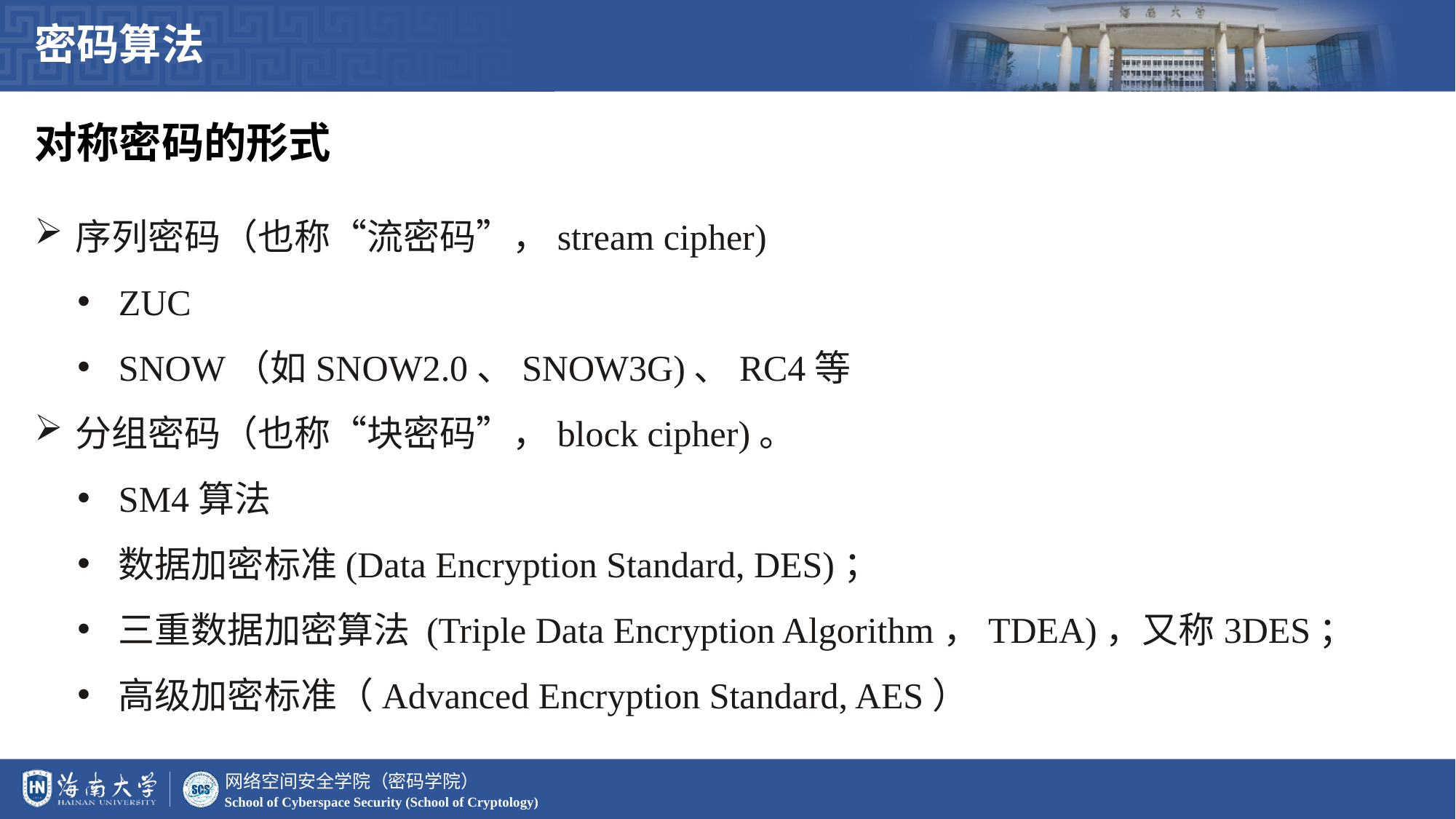

密码算法
对称密码的形式
序列密码（也称“流密码”，stream cipher)
ZUC
SNOW（如SNOW2.0、SNOW3G)、RC4等
分组密码（也称“块密码”，block cipher)。
SM4算法
数据加密标准(Data Encryption Standard, DES)；
三重数据加密算法 (Triple Data Encryption Algorithm，TDEA)，又称3DES；
高级加密标准（Advanced Encryption Standard, AES）
5